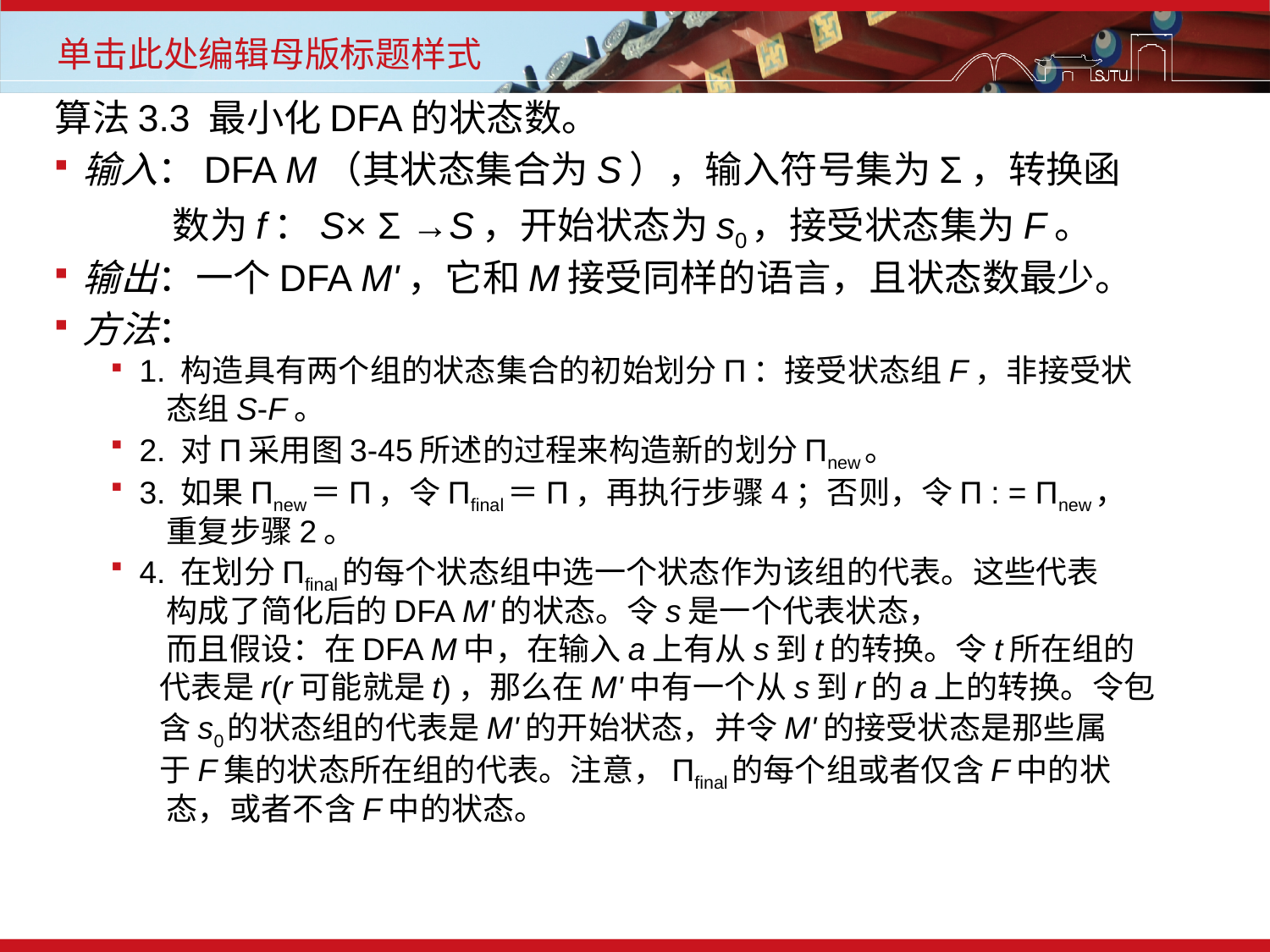

算法3.3 最小化DFA的状态数。
输入：DFA M（其状态集合为S），输入符号集为Σ，转换函
             数为f：S× Σ →S，开始状态为s0，接受状态集为F。
输出：一个DFA M'，它和M接受同样的语言，且状态数最少。
方法：
1. 构造具有两个组的状态集合的初始划分П：接受状态组F，非接受状
       态组S-F。
2. 对П采用图3-45所述的过程来构造新的划分Пnew。
3. 如果Пnew＝П，令Пfinal＝П，再执行步骤4；否则，令П : = Пnew，
       重复步骤2。
4. 在划分Пfinal的每个状态组中选一个状态作为该组的代表。这些代表
       构成了简化后的DFA M'的状态。令s是一个代表状态，
       而且假设：在DFA M中，在输入a上有从s到t的转换。令t所在组的
      代表是r(r可能就是t)，那么在M'中有一个从s到r的a上的转换。令包
      含s0的状态组的代表是M'的开始状态，并令M'的接受状态是那些属
      于F集的状态所在组的代表。注意，Пfinal的每个组或者仅含F中的状
       态，或者不含F中的状态。